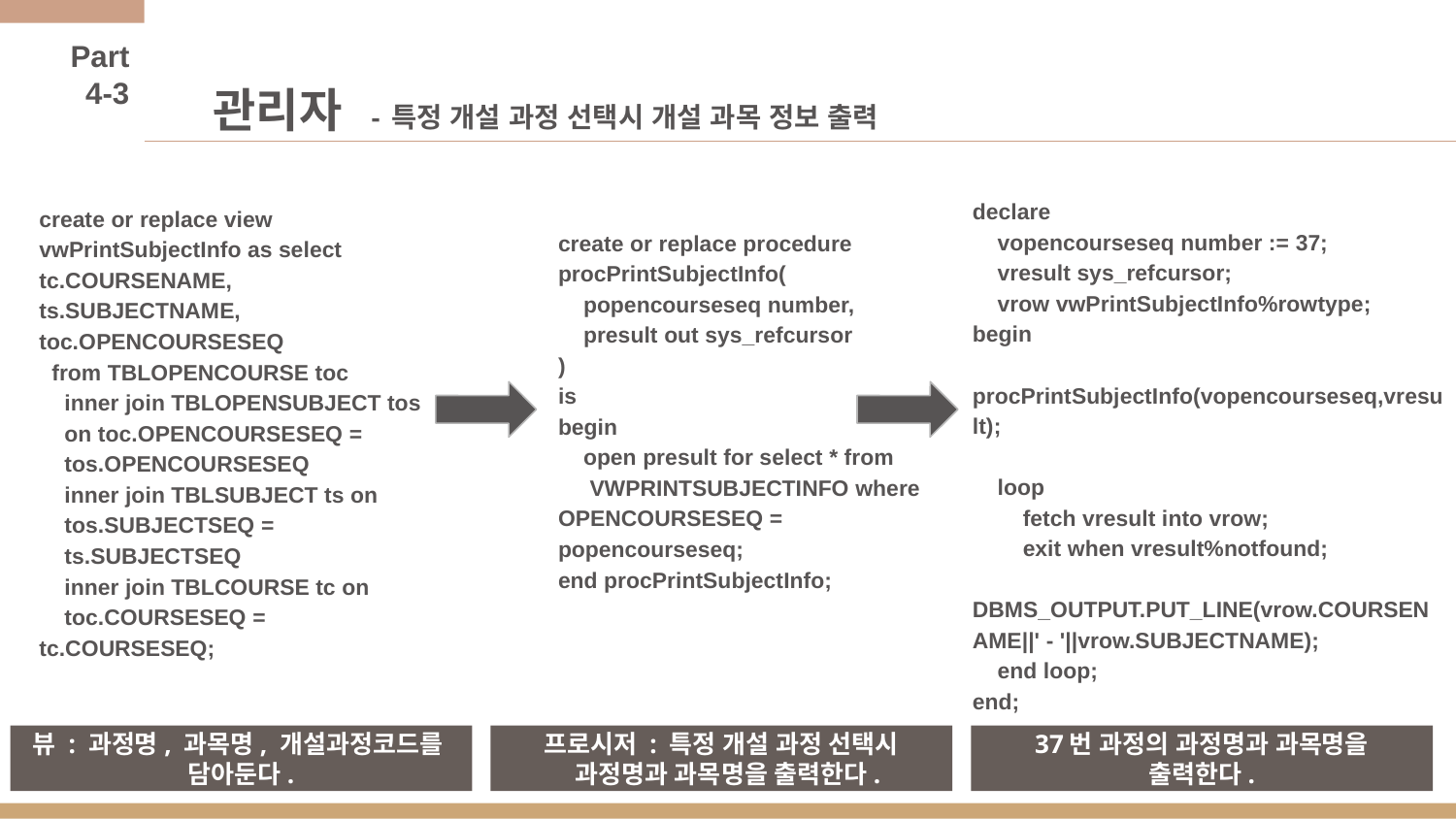

Part 4-3
# 관리자  - 특정 개설 과정 선택시 개설 과목 정보 출력
declare
    vopencourseseq number := 37;
    vresult sys_refcursor;
    vrow vwPrintSubjectInfo%rowtype;
begin
  procPrintSubjectInfo(vopencourseseq,vresult);

    loop
        fetch vresult into vrow;
        exit when vresult%notfound;
        DBMS_OUTPUT.PUT_LINE(vrow.COURSENAME||' - '||vrow.SUBJECTNAME);
    end loop;
end;
create or replace view vwPrintSubjectInfo as select tc.COURSENAME,
ts.SUBJECTNAME,
toc.OPENCOURSESEQ
  from TBLOPENCOURSE toc
    inner join TBLOPENSUBJECT tos
    on toc.OPENCOURSESEQ =
    tos.OPENCOURSESEQ
    inner join TBLSUBJECT ts on
    tos.SUBJECTSEQ =
    ts.SUBJECTSEQ
    inner join TBLCOURSE tc on
    toc.COURSESEQ = tc.COURSESEQ;

create or replace procedure procPrintSubjectInfo(
    popencourseseq number,
    presult out sys_refcursor
)
is
begin
    open presult for select * from
     VWPRINTSUBJECTINFO where OPENCOURSESEQ =  popencourseseq;
end procPrintSubjectInfo;

프로시저 : 특정 개설 과정 선택시
 과정명과 과목명을 출력한다.
37번 과정의 과정명과 과목명을 출력한다.
뷰 : 과정명, 과목명, 개설과정코드를
담아둔다.